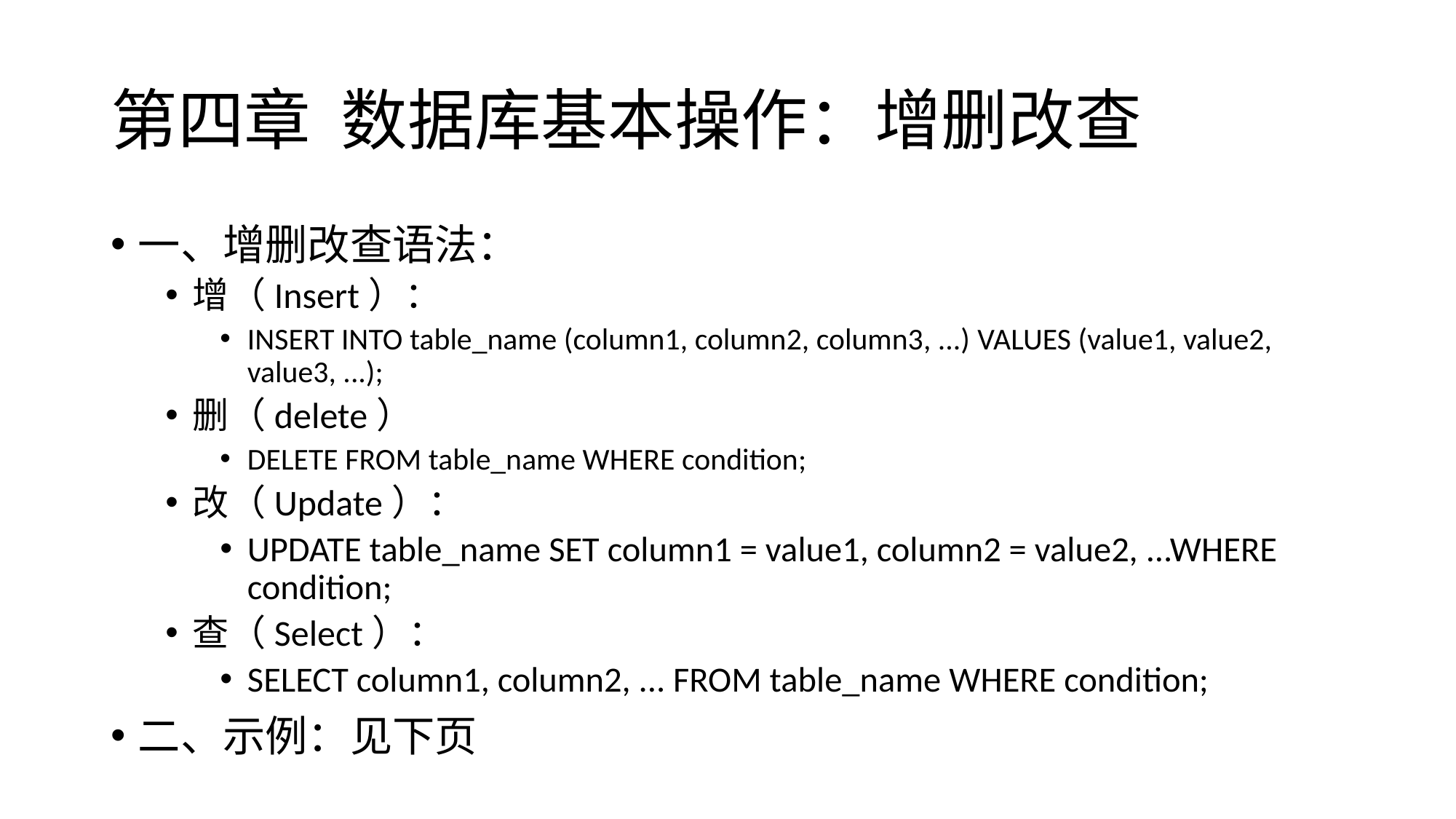

# 第四章  数据库基本操作：增删改查
一、增删改查语法：
增（Insert）：
INSERT INTO table_name (column1, column2, column3, ...) VALUES (value1, value2, value3, ...);
删（delete）
DELETE FROM table_name WHERE condition;
改（Update）：
UPDATE table_name SET column1 = value1, column2 = value2, ...WHERE condition;
查（Select）：
SELECT column1, column2, ... FROM table_name WHERE condition;
二、示例：见下页